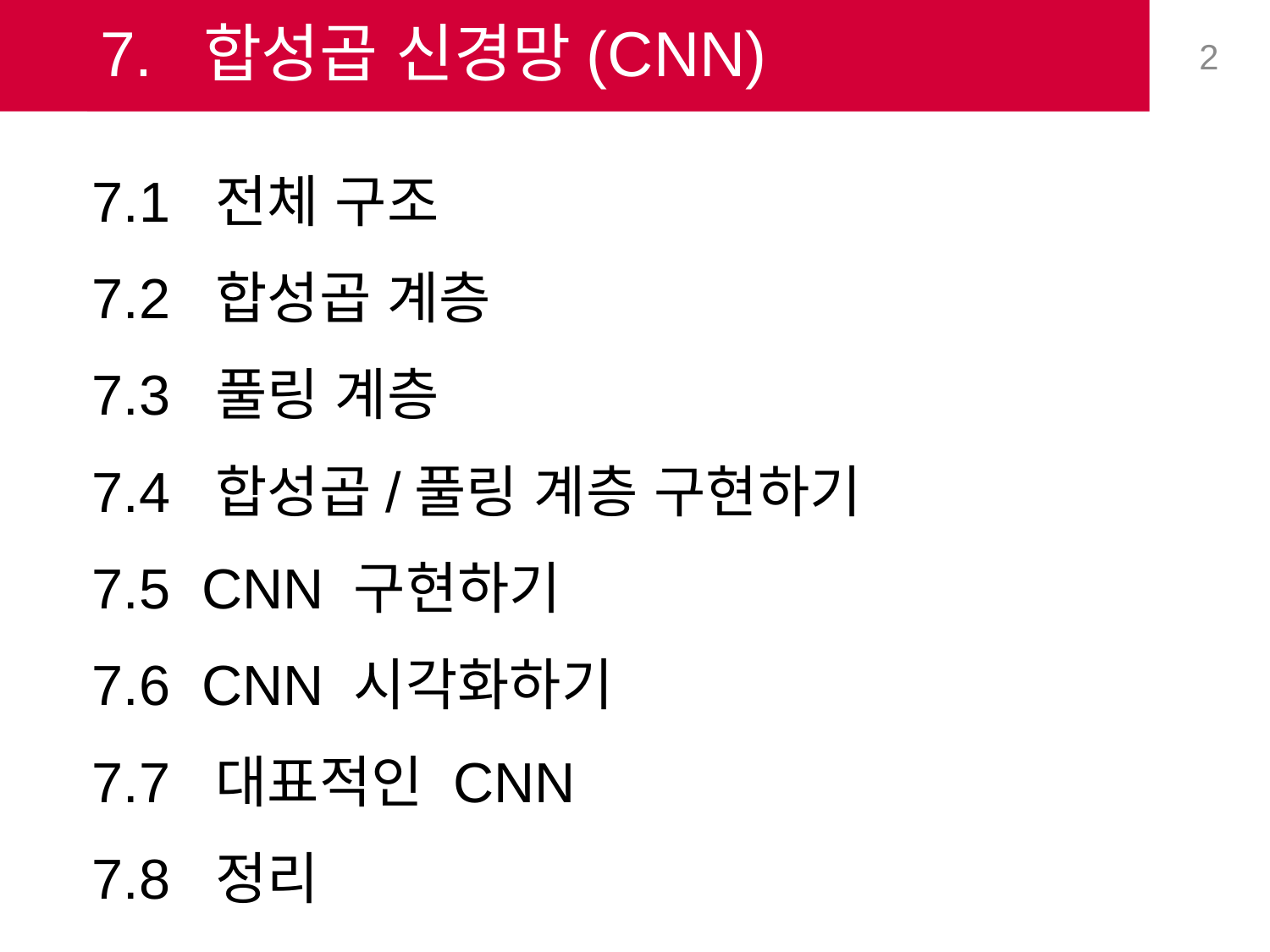

# 7.  합성곱 신경망(CNN)
2

7.1  전체 구조
7.2  합성곱 계층
7.3  풀링 계층
7.4  합성곱/풀링 계층 구현하기
7.5  CNN 구현하기
7.6  CNN 시각화하기
7.7  대표적인 CNN
7.8  정리